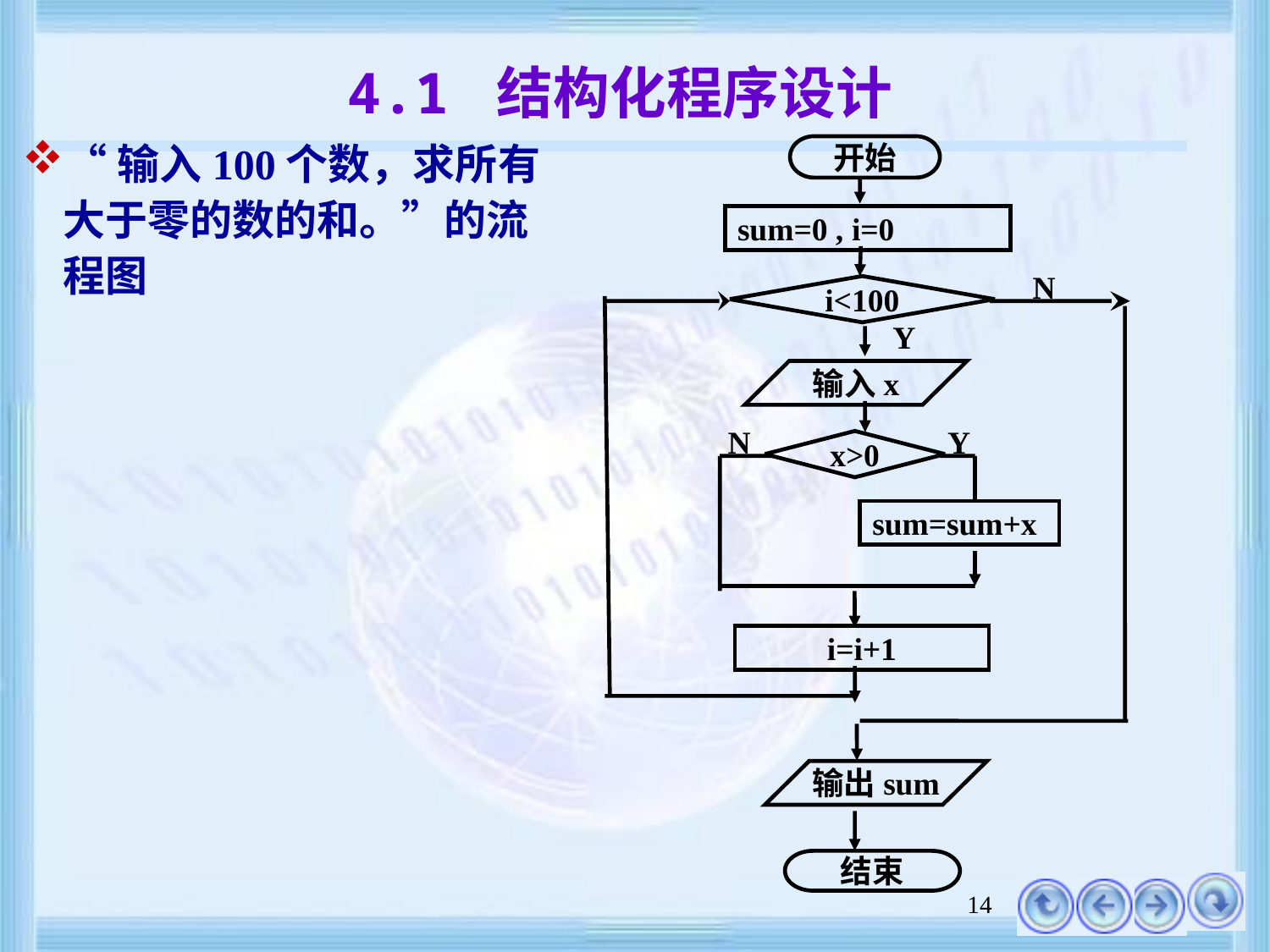

# 4.1 结构化程序设计
“输入100个数，求所有大于零的数的和。”的流程图
开始

sum=0 , i=0

N
i<100

Y

输入x

N
Y
x>0

sum=sum+x

i=i+1

输出sum

结束
14